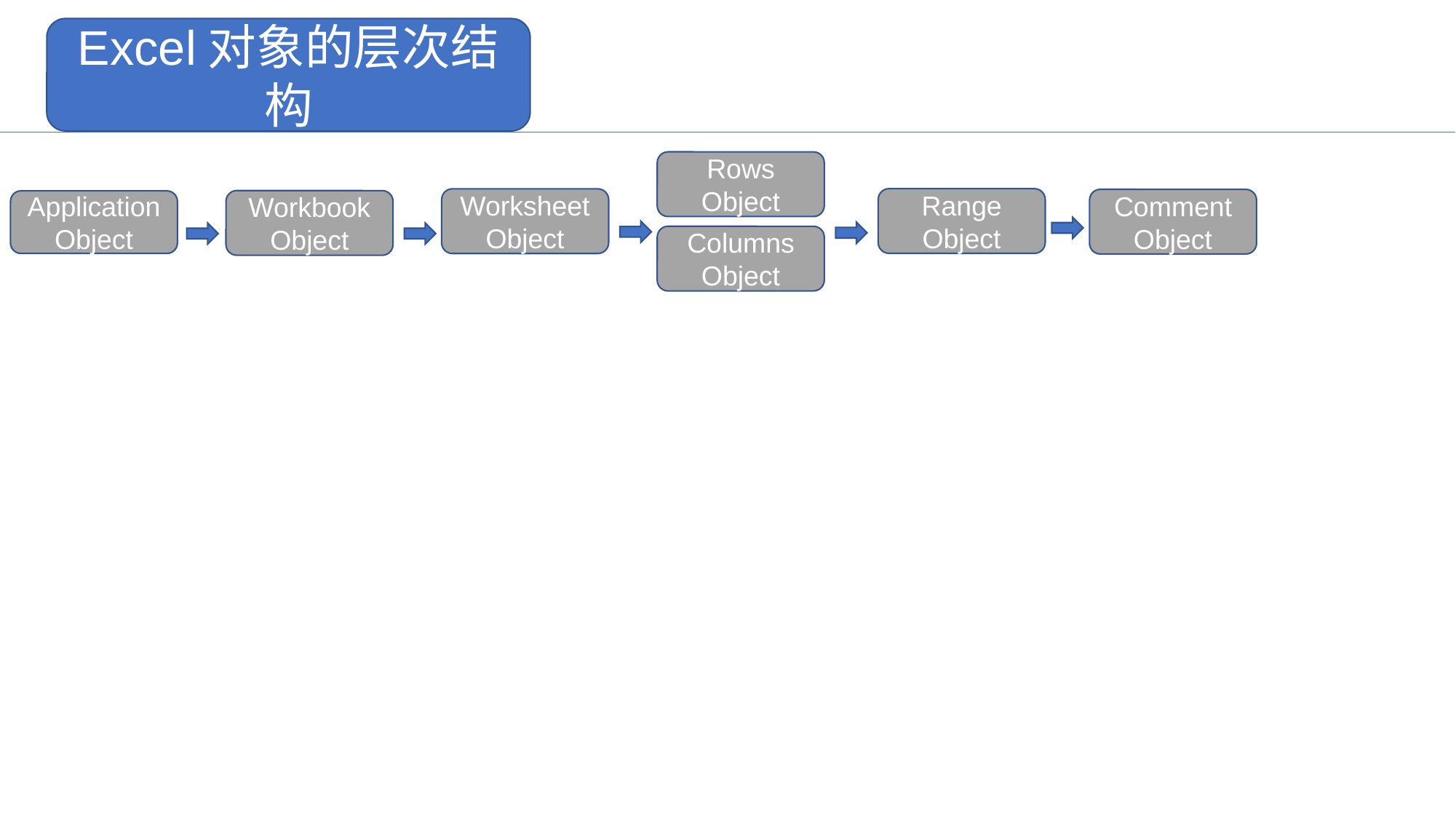

Excel对象的层次结构
Rows Object
Range Object
Worksheet Object
Comment Object
Workbook Object
Application Object

Columns Object